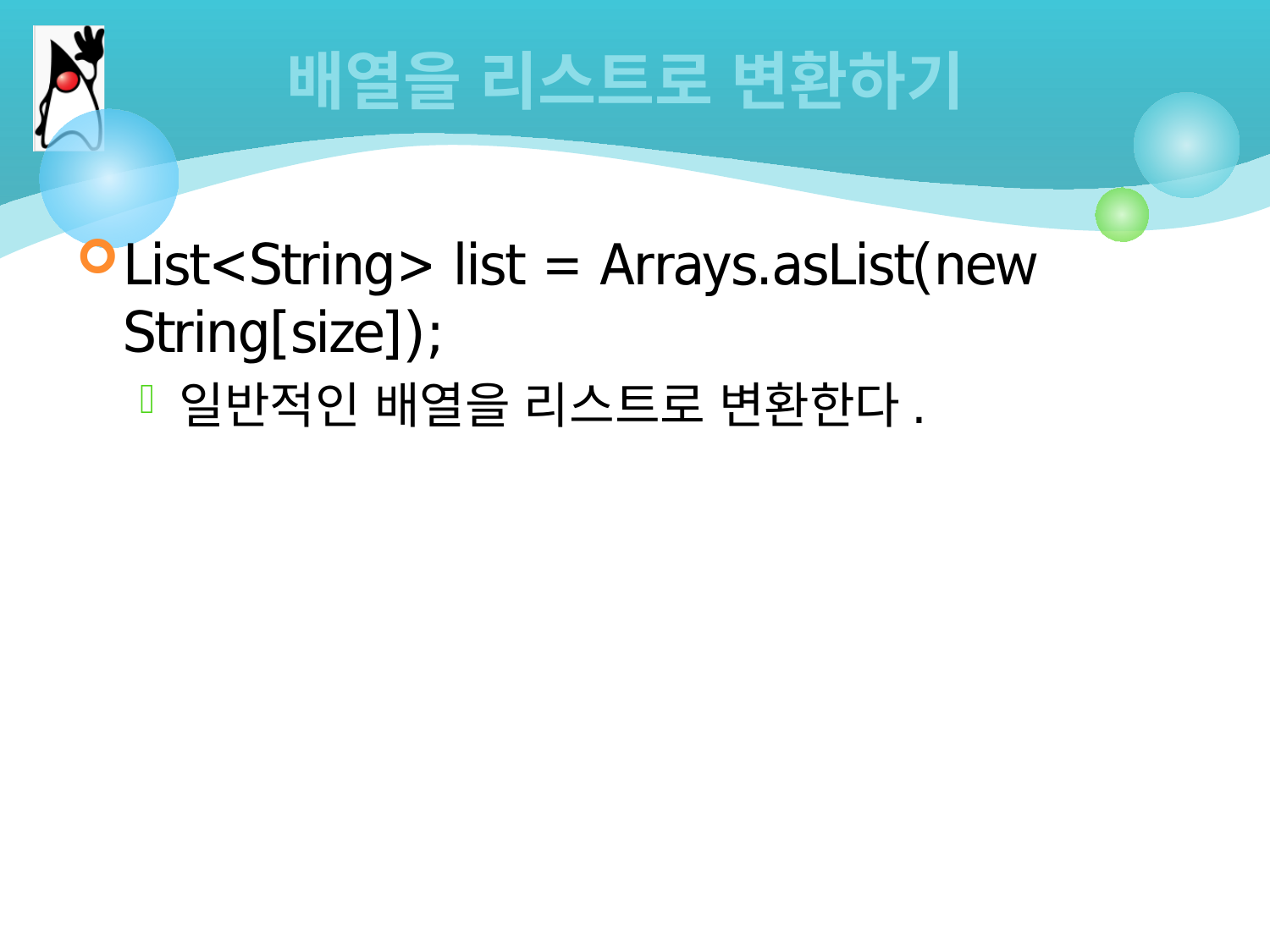

# 배열을 리스트로 변환하기
List<String> list = Arrays.asList(new String[size]);
일반적인 배열을 리스트로 변환한다.